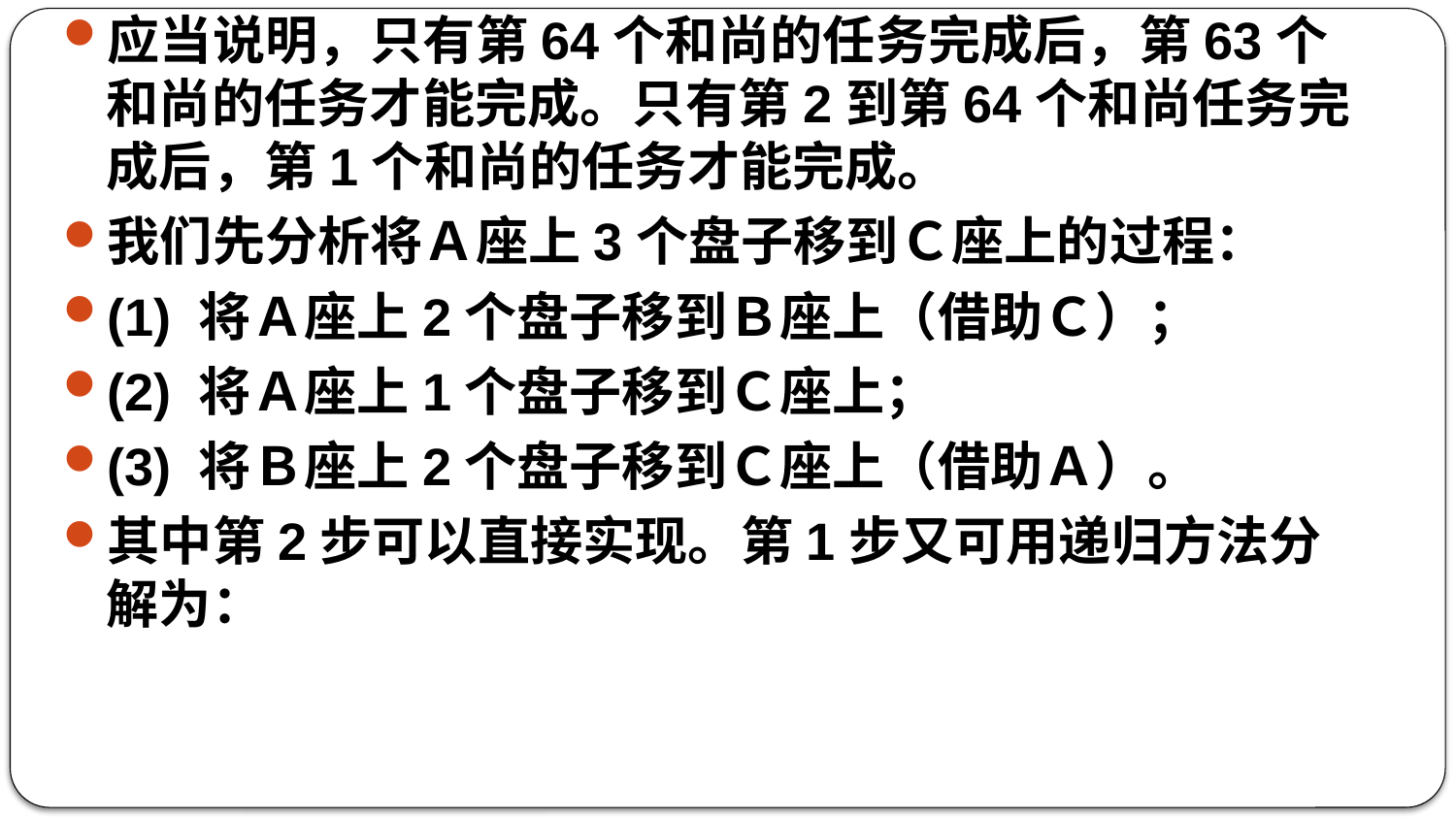

应当说明，只有第64个和尚的任务完成后，第63个和尚的任务才能完成。只有第2到第64个和尚任务完成后，第1个和尚的任务才能完成。
我们先分析将Ａ座上3个盘子移到Ｃ座上的过程：
(1) 将Ａ座上2个盘子移到Ｂ座上（借助Ｃ）；
(2) 将Ａ座上1个盘子移到Ｃ座上；
(3) 将Ｂ座上2个盘子移到Ｃ座上（借助Ａ）。
其中第2步可以直接实现。第1步又可用递归方法分解为：
#